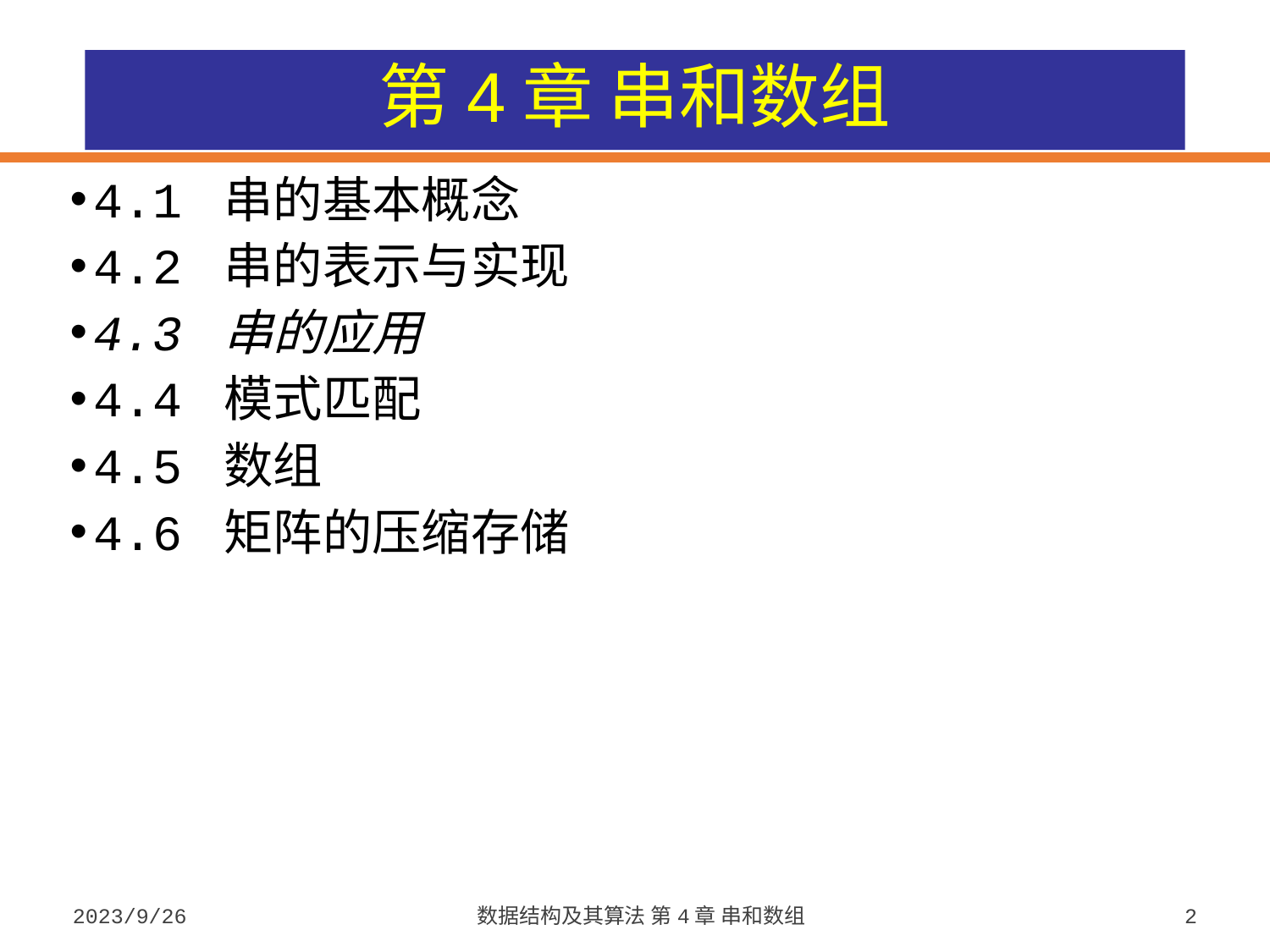

# 第4章 串和数组
4.1 串的基本概念
4.2 串的表示与实现
4.3 串的应用
4.4 模式匹配
4.5 数组
4.6 矩阵的压缩存储
2023/9/26
数据结构及其算法 第4章 串和数组
2